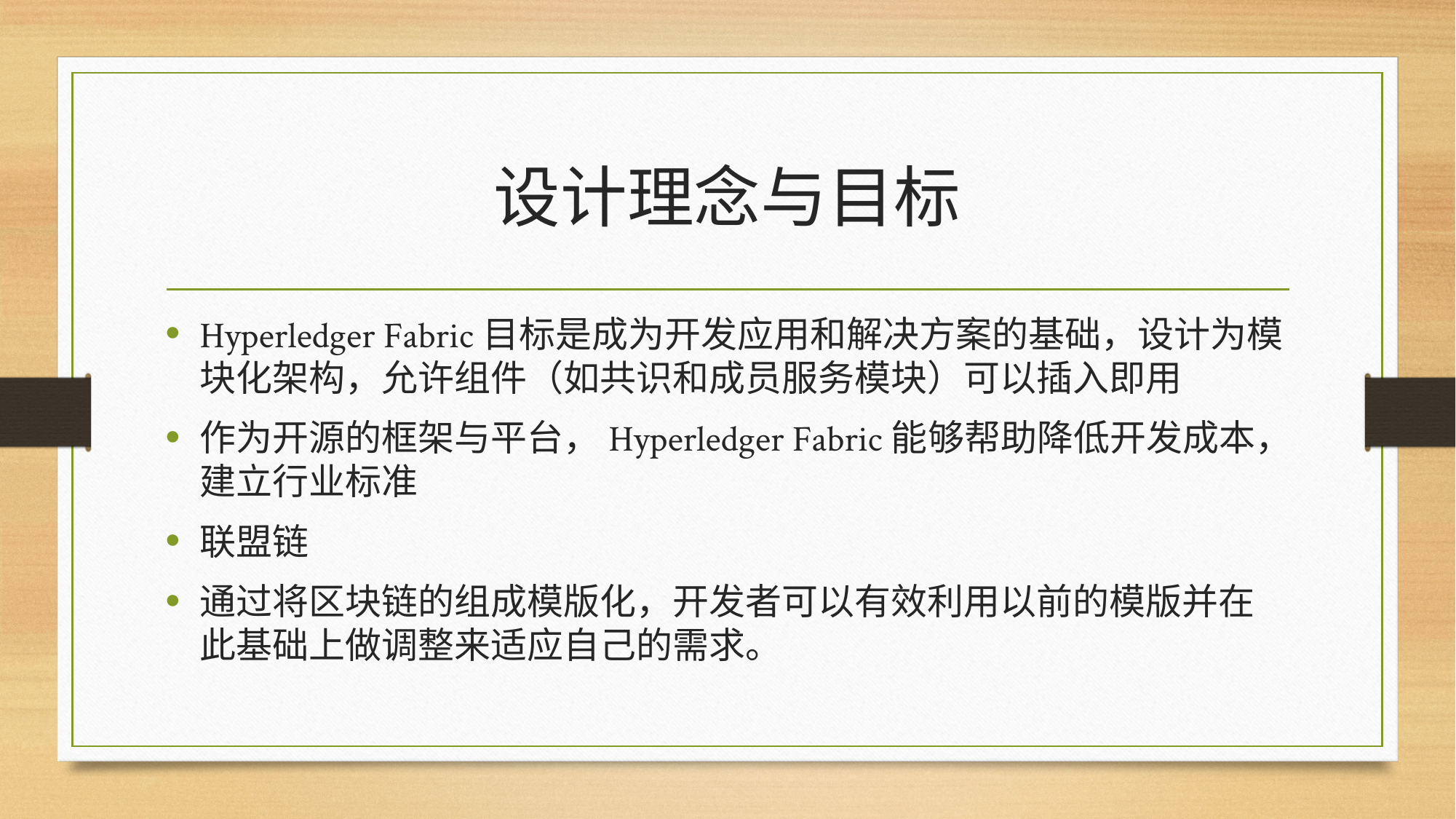

# 设计理念与目标
Hyperledger Fabric目标是成为开发应用和解决方案的基础，设计为模块化架构，允许组件（如共识和成员服务模块）可以插入即用
作为开源的框架与平台，Hyperledger Fabric能够帮助降低开发成本，建立行业标准
联盟链
通过将区块链的组成模版化，开发者可以有效利用以前的模版并在此基础上做调整来适应自己的需求。